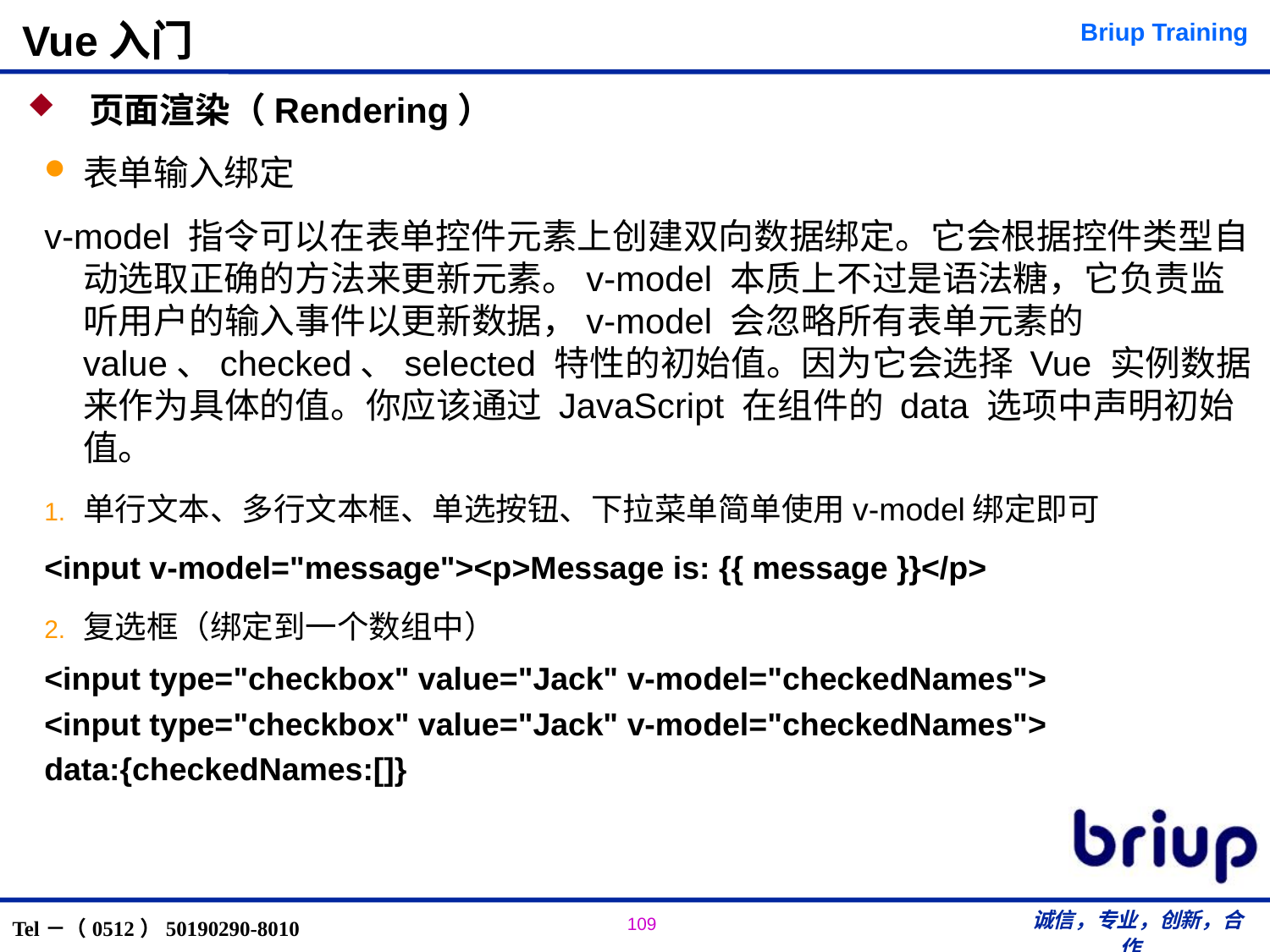

页面渲染（Rendering）
表单输入绑定
v-model 指令可以在表单控件元素上创建双向数据绑定。它会根据控件类型自动选取正确的方法来更新元素。v-model 本质上不过是语法糖，它负责监听用户的输入事件以更新数据，v-model 会忽略所有表单元素的 value、checked、selected 特性的初始值。因为它会选择 Vue 实例数据来作为具体的值。你应该通过 JavaScript 在组件的 data 选项中声明初始值。
单行文本、多行文本框、单选按钮、下拉菜单简单使用v-model绑定即可
<input v-model="message"><p>Message is: {{ message }}</p>
复选框（绑定到一个数组中）
<input type="checkbox" value="Jack" v-model="checkedNames">
<input type="checkbox" value="Jack" v-model="checkedNames">
data:{checkedNames:[]}

# Vue入门